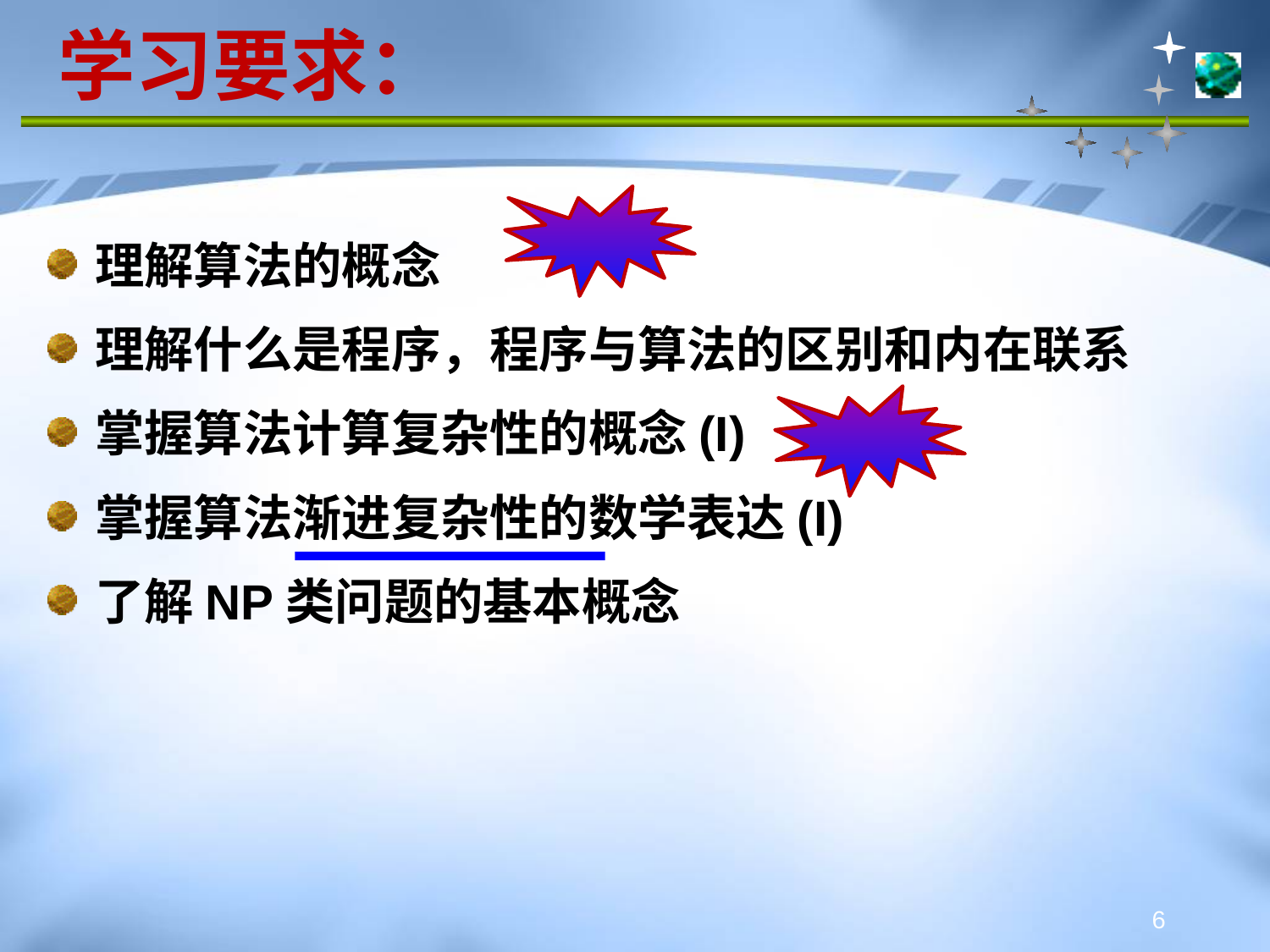

# 学习要求：

理解算法的概念
理解什么是程序，程序与算法的区别和内在联系
掌握算法计算复杂性的概念(I)
掌握算法渐进复杂性的数学表达(I)
了解NP类问题的基本概念

6